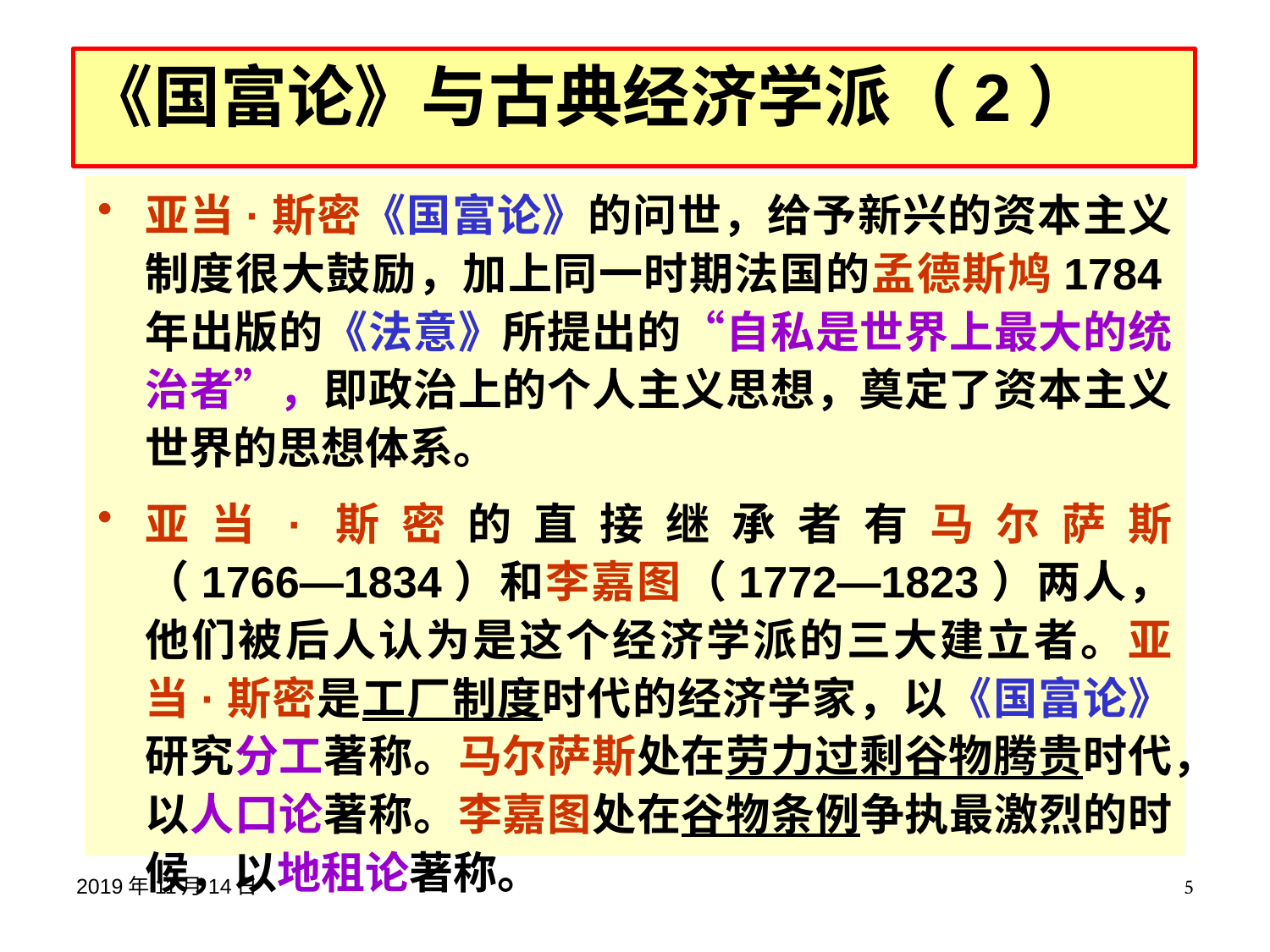

# 《国富论》与古典经济学派（2）
亚当·斯密《国富论》的问世，给予新兴的资本主义制度很大鼓励，加上同一时期法国的孟德斯鸠1784年出版的《法意》所提出的“自私是世界上最大的统治者”，即政治上的个人主义思想，奠定了资本主义世界的思想体系。
亚当·斯密的直接继承者有马尔萨斯（1766―1834）和李嘉图（1772―1823）两人，他们被后人认为是这个经济学派的三大建立者。亚当·斯密是工厂制度时代的经济学家，以《国富论》研究分工著称。马尔萨斯处在劳力过剩谷物腾贵时代，以人口论著称。李嘉图处在谷物条例争执最激烈的时候，以地租论著称。
2019年11月14日
5